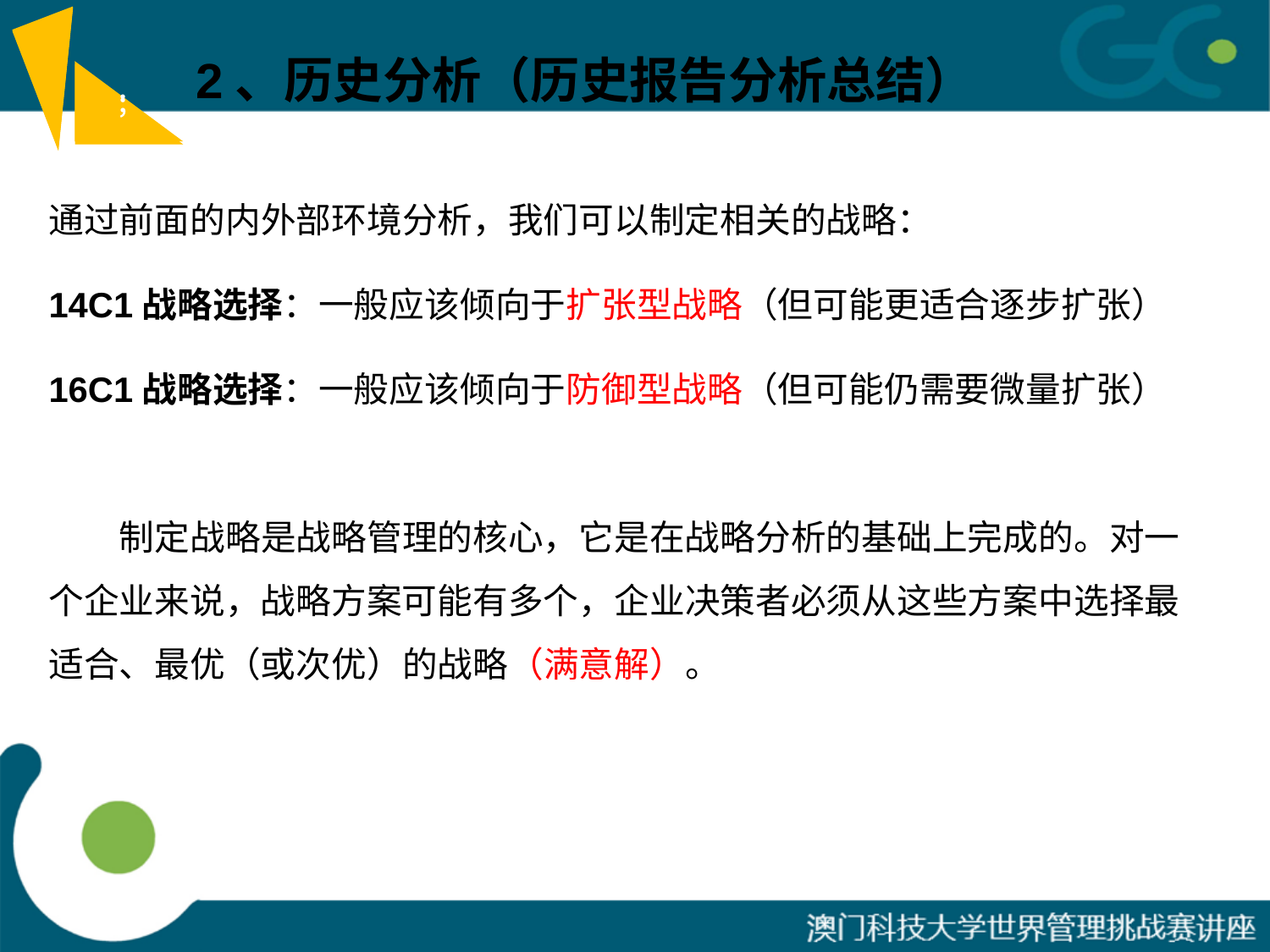

2、历史分析（历史报告分析总结）

；
；
通过前面的内外部环境分析，我们可以制定相关的战略：
14C1战略选择：一般应该倾向于扩张型战略（但可能更适合逐步扩张）
16C1战略选择：一般应该倾向于防御型战略（但可能仍需要微量扩张）
　　制定战略是战略管理的核心，它是在战略分析的基础上完成的。对一个企业来说，战略方案可能有多个，企业决策者必须从这些方案中选择最适合、最优（或次优）的战略（满意解）。